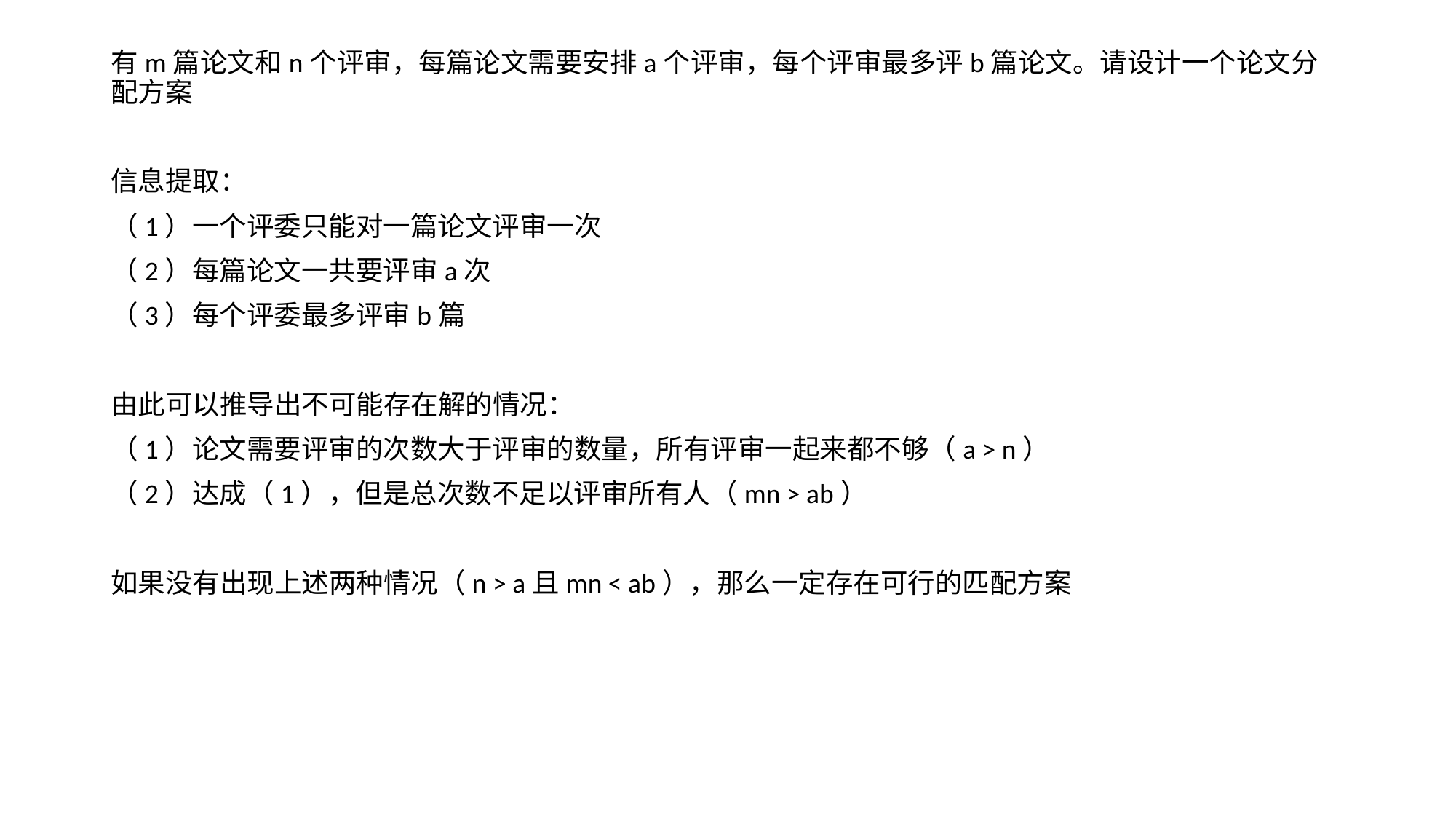

#
有m篇论文和n个评审，每篇论文需要安排a个评审，每个评审最多评b篇论文。请设计一个论文分配方案

信息提取：
（1）一个评委只能对一篇论文评审一次
（2）每篇论文一共要评审a次
（3）每个评委最多评审b篇

由此可以推导出不可能存在解的情况：
（1）论文需要评审的次数大于评审的数量，所有评审一起来都不够（a > n）
（2）达成（1），但是总次数不足以评审所有人（mn > ab）

如果没有出现上述两种情况（n > a且mn < ab），那么一定存在可行的匹配方案